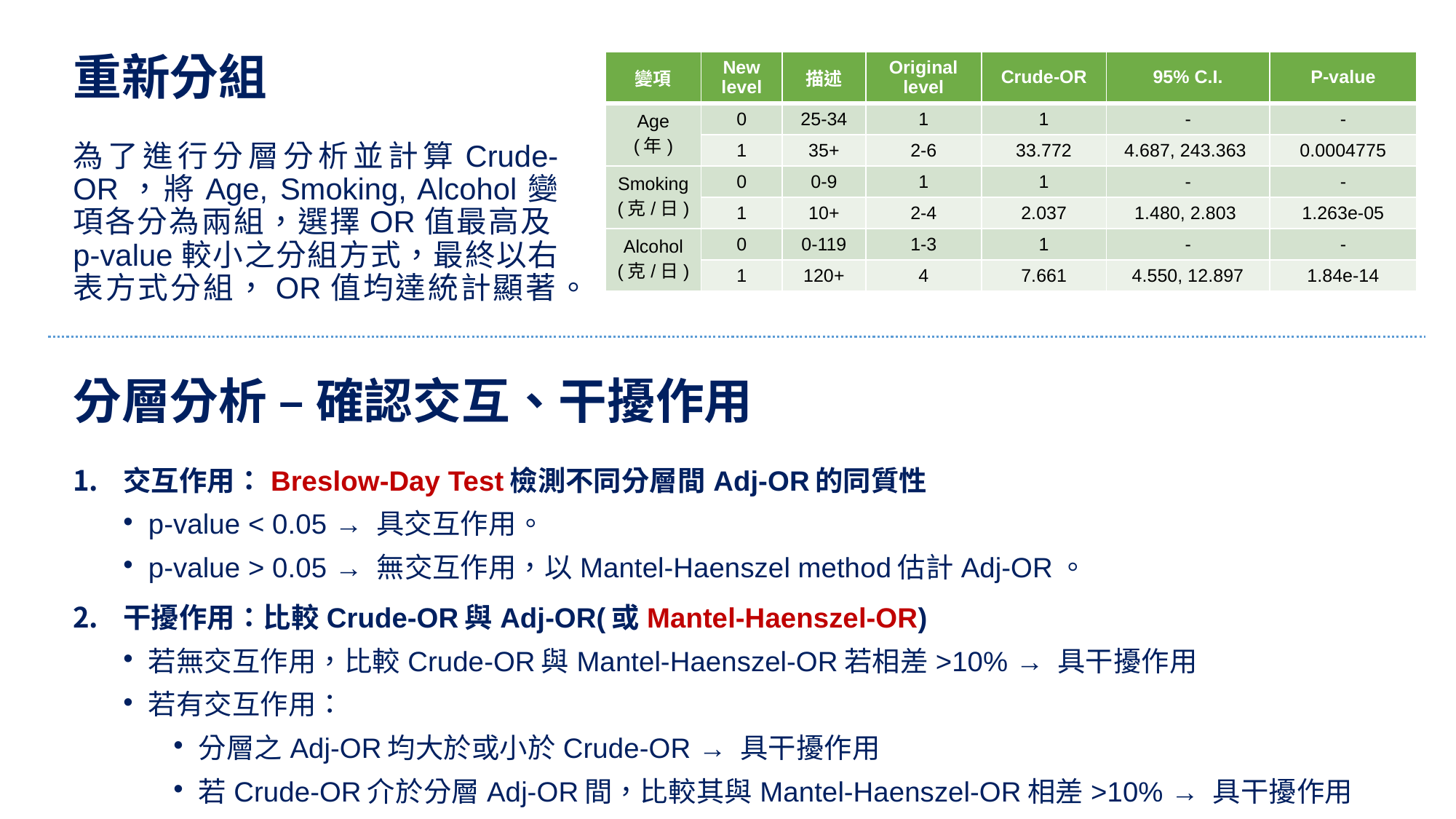

# 重新分組
| 變項 | New level | 描述 | Original level | Crude-OR | 95% C.I. | P-value |
| --- | --- | --- | --- | --- | --- | --- |
| Age (年) | 0 | 25-34 | 1 | 1 | - | - |
|  | 1 | 35+ | 2-6 | 33.772 | 4.687, 243.363 | 0.0004775 |
| Smoking (克/日) | 0 | 0-9 | 1 | 1 | - | - |
|  | 1 | 10+ | 2-4 | 2.037 | 1.480, 2.803 | 1.263e-05 |
| Alcohol (克/日) | 0 | 0-119 | 1-3 | 1 | - | - |
|  | 1 | 120+ | 4 | 7.661 | 4.550, 12.897 | 1.84e-14 |
為了進行分層分析並計算Crude-OR，將Age, Smoking, Alcohol變項各分為兩組，選擇OR值最高及p-value較小之分組方式，最終以右表方式分組，OR值均達統計顯著。
分層分析 – 確認交互、干擾作用
交互作用：Breslow-Day Test檢測不同分層間Adj-OR的同質性
p-value < 0.05 → 具交互作用。
p-value > 0.05 → 無交互作用，以Mantel-Haenszel method估計Adj-OR。
干擾作用：比較Crude-OR與Adj-OR(或Mantel-Haenszel-OR)
若無交互作用，比較Crude-OR與Mantel-Haenszel-OR若相差>10% → 具干擾作用
若有交互作用：
分層之Adj-OR均大於或小於Crude-OR → 具干擾作用
若Crude-OR介於分層Adj-OR間，比較其與Mantel-Haenszel-OR相差>10% → 具干擾作用